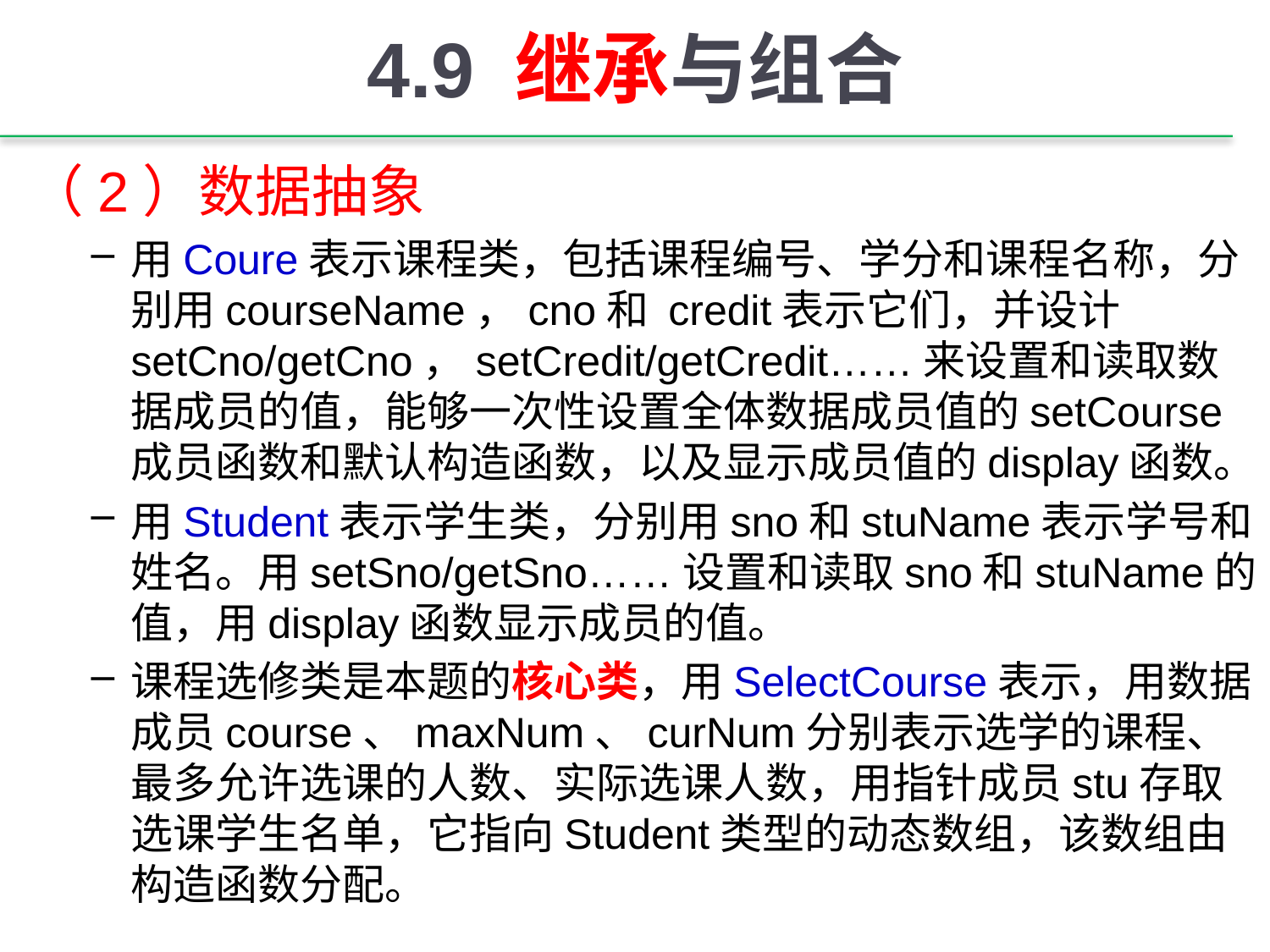

# 4.9 继承与组合
（2）数据抽象
用Coure表示课程类，包括课程编号、学分和课程名称，分别用courseName，cno和 credit表示它们，并设计setCno/getCno，setCredit/getCredit……来设置和读取数据成员的值，能够一次性设置全体数据成员值的setCourse成员函数和默认构造函数，以及显示成员值的display函数。
用Student表示学生类，分别用sno和stuName表示学号和姓名。用setSno/getSno……设置和读取sno和stuName的值，用display函数显示成员的值。
课程选修类是本题的核心类，用SelectCourse表示，用数据成员course、maxNum、curNum分别表示选学的课程、最多允许选课的人数、实际选课人数，用指针成员stu存取选课学生名单，它指向Student类型的动态数组，该数组由构造函数分配。